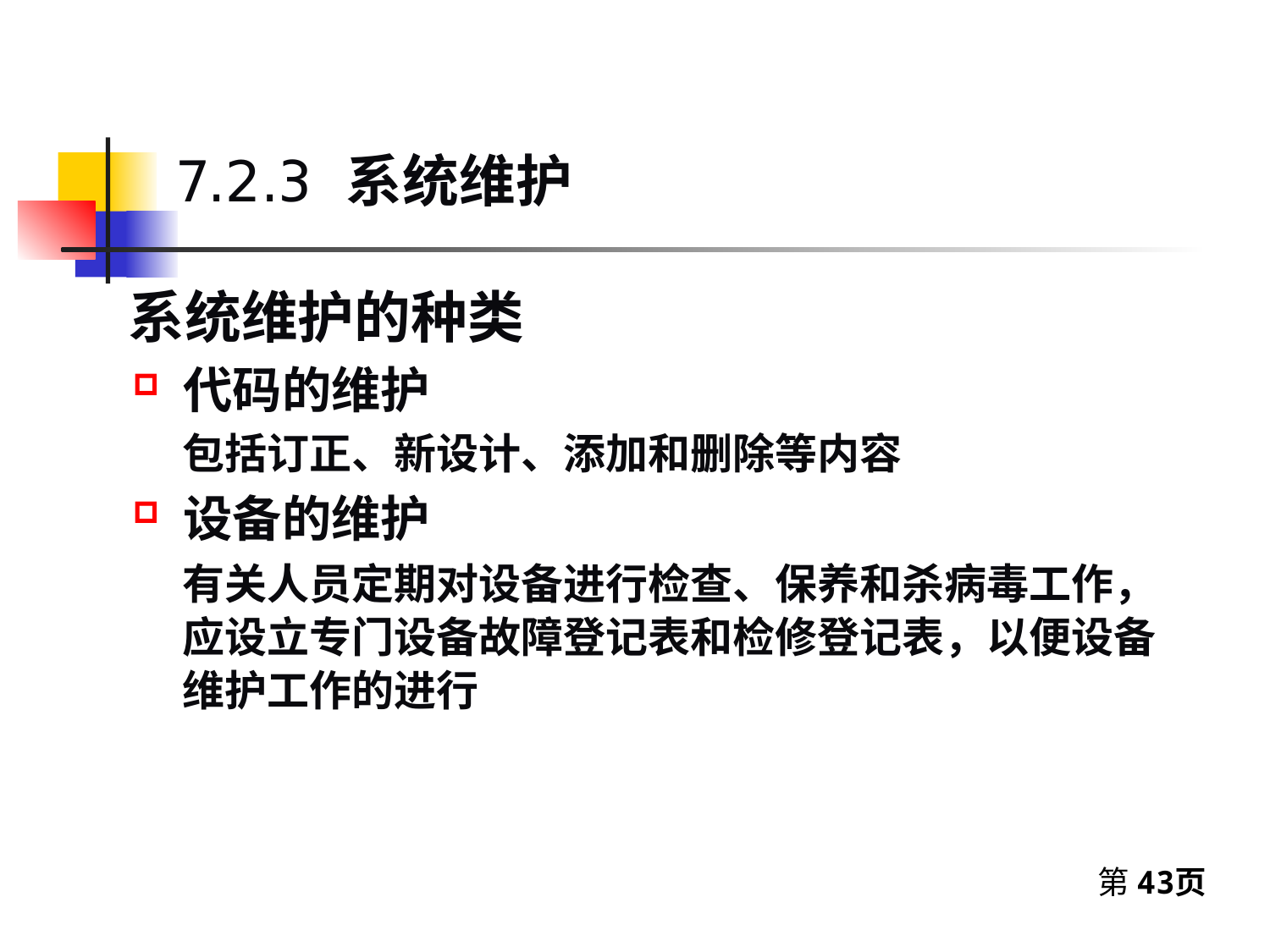

7.2.3 系统维护
系统维护的种类
 代码的维护
包括订正、新设计、添加和删除等内容
 设备的维护
有关人员定期对设备进行检查、保养和杀病毒工作，应设立专门设备故障登记表和检修登记表，以便设备维护工作的进行